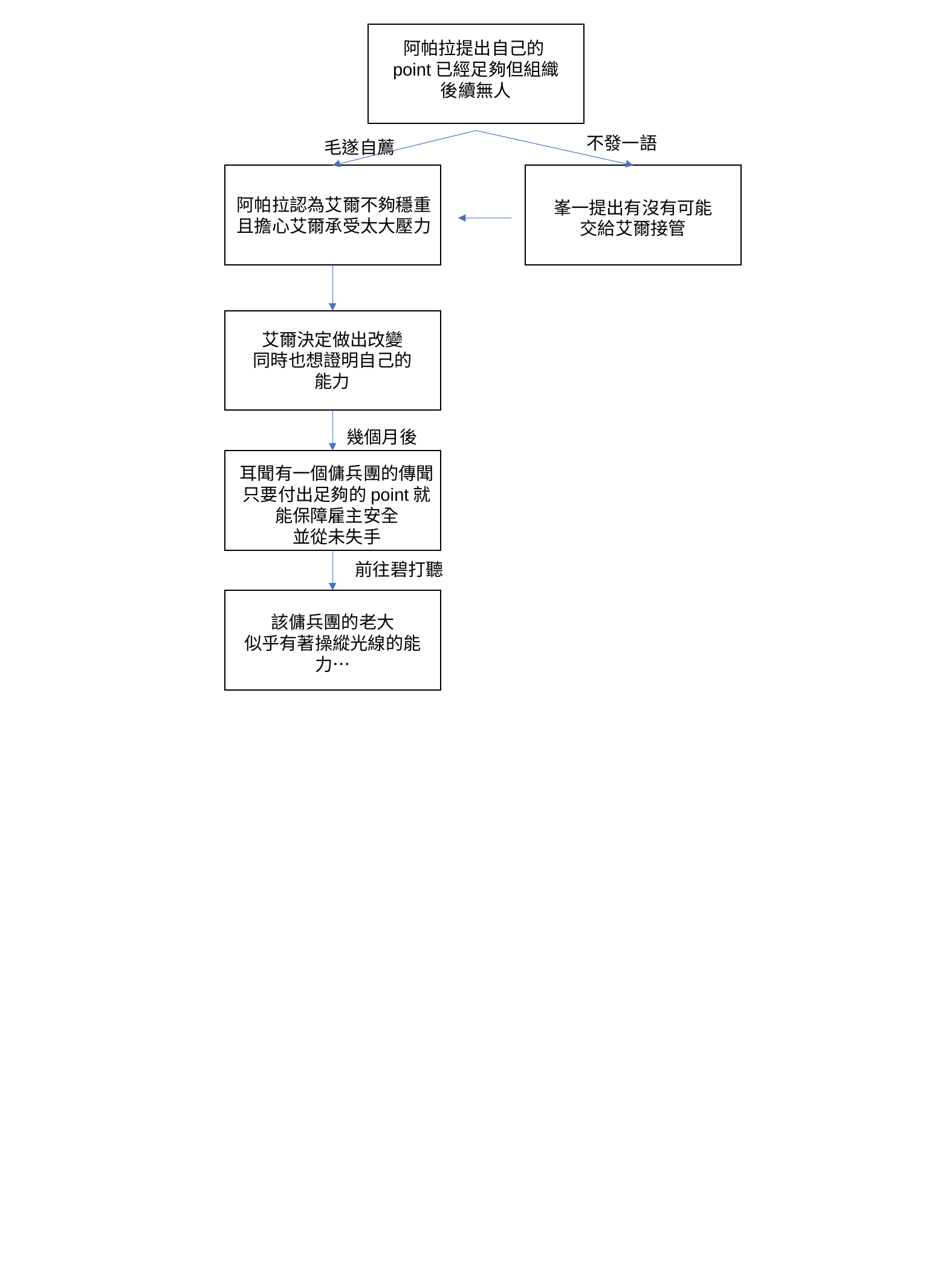

阿帕拉提出自己的point已經足夠但組織後續無人
不發一語
毛遂自薦

阿帕拉認為艾爾不夠穩重
且擔心艾爾承受太大壓力

峯一提出有沒有可能交給艾爾接管

艾爾決定做出改變
同時也想證明自己的能力
幾個月後

耳聞有一個傭兵團的傳聞
只要付出足夠的point就能保障雇主安全
並從未失手
前往碧打聽

該傭兵團的老大
似乎有著操縱光線的能力…